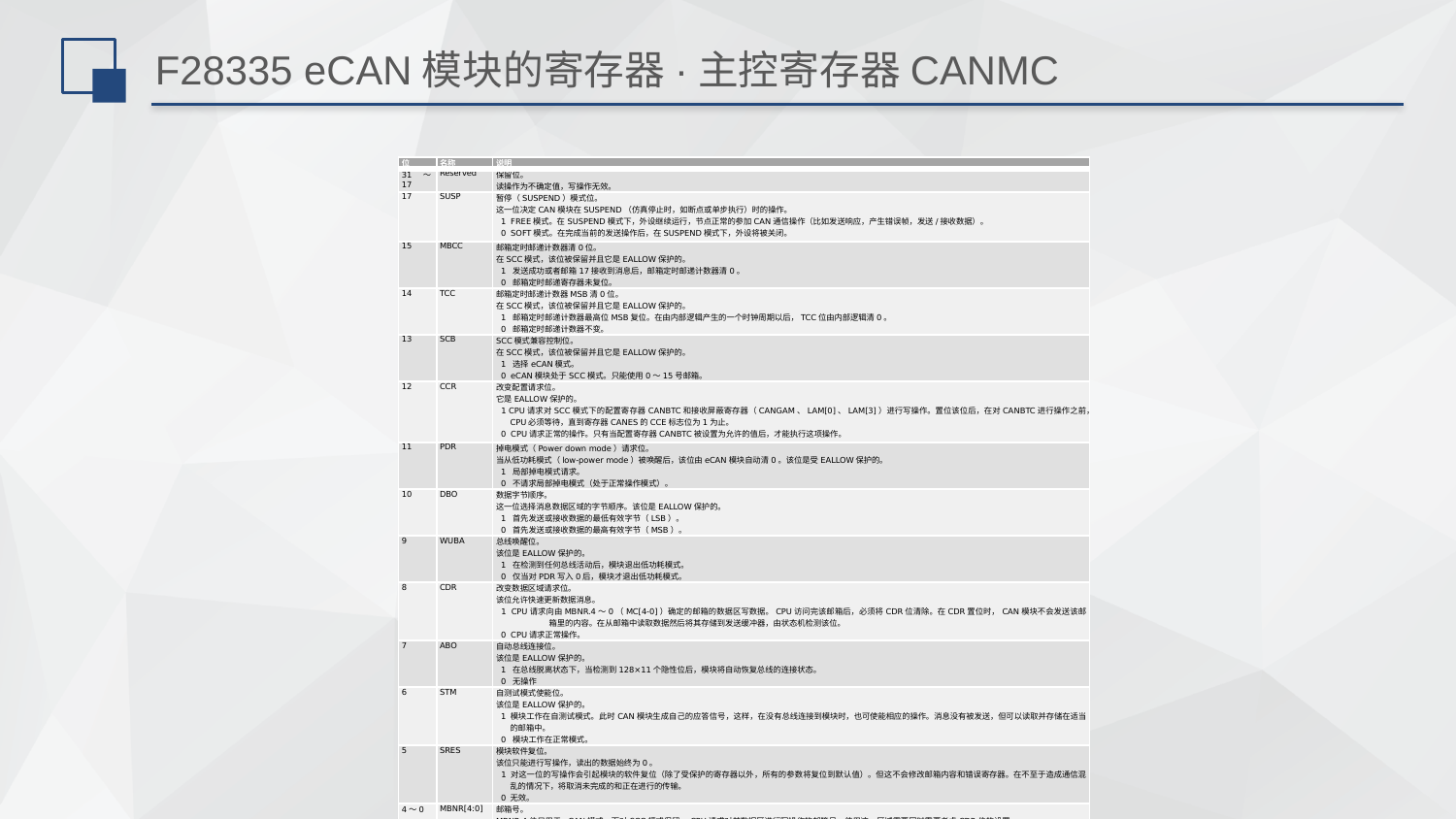

# F28335 eCAN模块的寄存器·主控寄存器CANMC
| 位 | 名称 | 说明 |
| --- | --- | --- |
| 31～17 | Reserved | 保留位。 读操作为不确定值，写操作无效。 |
| 17 | SUSP | 暂停（SUSPEND）模式位。 这一位决定CAN模块在SUSPEND（仿真停止时，如断点或单步执行）时的操作。 1 FREE模式。在SUSPEND模式下，外设继续运行，节点正常的参加CAN通信操作（比如发送响应，产生错误帧，发送/接收数据）。 0 SOFT模式。在完成当前的发送操作后，在SUSPEND模式下，外设将被关闭。 |
| 15 | MBCC | 邮箱定时邮递计数器清0位。 在SCC模式，该位被保留并且它是EALLOW保护的。 1 发送成功或者邮箱17接收到消息后，邮箱定时邮递计数器清0。 0 邮箱定时邮递寄存器未复位。 |
| 14 | TCC | 邮箱定时邮递计数器MSB清0位。 在SCC模式，该位被保留并且它是EALLOW保护的。 1 邮箱定时邮递计数器最高位MSB复位。在由内部逻辑产生的一个时钟周期以后，TCC位由内部逻辑清0。 0 邮箱定时邮递计数器不变。 |
| 13 | SCB | SCC模式兼容控制位。 在SCC模式，该位被保留并且它是EALLOW保护的。 1 选择eCAN模式。 0 eCAN模块处于SCC模式。只能使用0～15号邮箱。 |
| 12 | CCR | 改变配置请求位。 它是EALLOW保护的。 1 CPU请求对SCC模式下的配置寄存器CANBTC和接收屏蔽寄存器（CANGAM、LAM[0]、LAM[3]）进行写操作。置位该位后，在对CANBTC进行操作之前，CPU必须等待，直到寄存器CANES的CCE标志位为1为止。 0 CPU请求正常的操作。只有当配置寄存器CANBTC被设置为允许的值后，才能执行这项操作。 |
| 11 | PDR | 掉电模式（Power down mode）请求位。 当从低功耗模式（low-power mode）被唤醒后，该位由eCAN模块自动清0。该位是受EALLOW保护的。 1 局部掉电模式请求。 0 不请求局部掉电模式（处于正常操作模式）。 |
| 10 | DBO | 数据字节顺序。 这一位选择消息数据区域的字节顺序。该位是EALLOW保护的。 1 首先发送或接收数据的最低有效字节（LSB）。 0 首先发送或接收数据的最高有效字节（MSB）。 |
| 9 | WUBA | 总线唤醒位。 该位是EALLOW保护的。 1 在检测到任何总线活动后，模块退出低功耗模式。 0 仅当对PDR写入0后，模块才退出低功耗模式。 |
| 8 | CDR | 改变数据区域请求位。 该位允许快速更新数据消息。 1 CPU请求向由MBNR.4～0（MC[4-0]）确定的邮箱的数据区写数据。CPU访问完该邮箱后，必须将CDR位清除。在CDR置位时，CAN模块不会发送该邮箱里的内容。在从邮箱中读取数据然后将其存储到发送缓冲器，由状态机检测该位。 0 CPU请求正常操作。 |
| 7 | ABO | 自动总线连接位。 该位是EALLOW保护的。 1 在总线脱离状态下，当检测到128×11个隐性位后，模块将自动恢复总线的连接状态。 0 无操作 |
| 6 | STM | 自测试模式使能位。 该位是EALLOW保护的。 1 模块工作在自测试模式。此时CAN模块生成自己的应答信号，这样，在没有总线连接到模块时，也可使能相应的操作。消息没有被发送，但可以读取并存储在适当的邮箱中。 0 模块工作在正常模式。 |
| 5 | SRES | 模块软件复位。 该位只能进行写操作，读出的数据始终为0。 1 对这一位的写操作会引起模块的软件复位（除了受保护的寄存器以外，所有的参数将复位到默认值）。但这不会修改邮箱内容和错误寄存器。在不至于造成通信混乱的情况下，将取消未完成的和正在进行的传输。 0 无效。 |
| 4～0 | MBNR[4:0] | 邮箱号。 MBNR.4位只用于eCAN模式，而对SCC模式保留。CPU请求对其数据区进行写操作的邮箱号。使用这一区域需要同时需要考虑CDR位的设置。 |